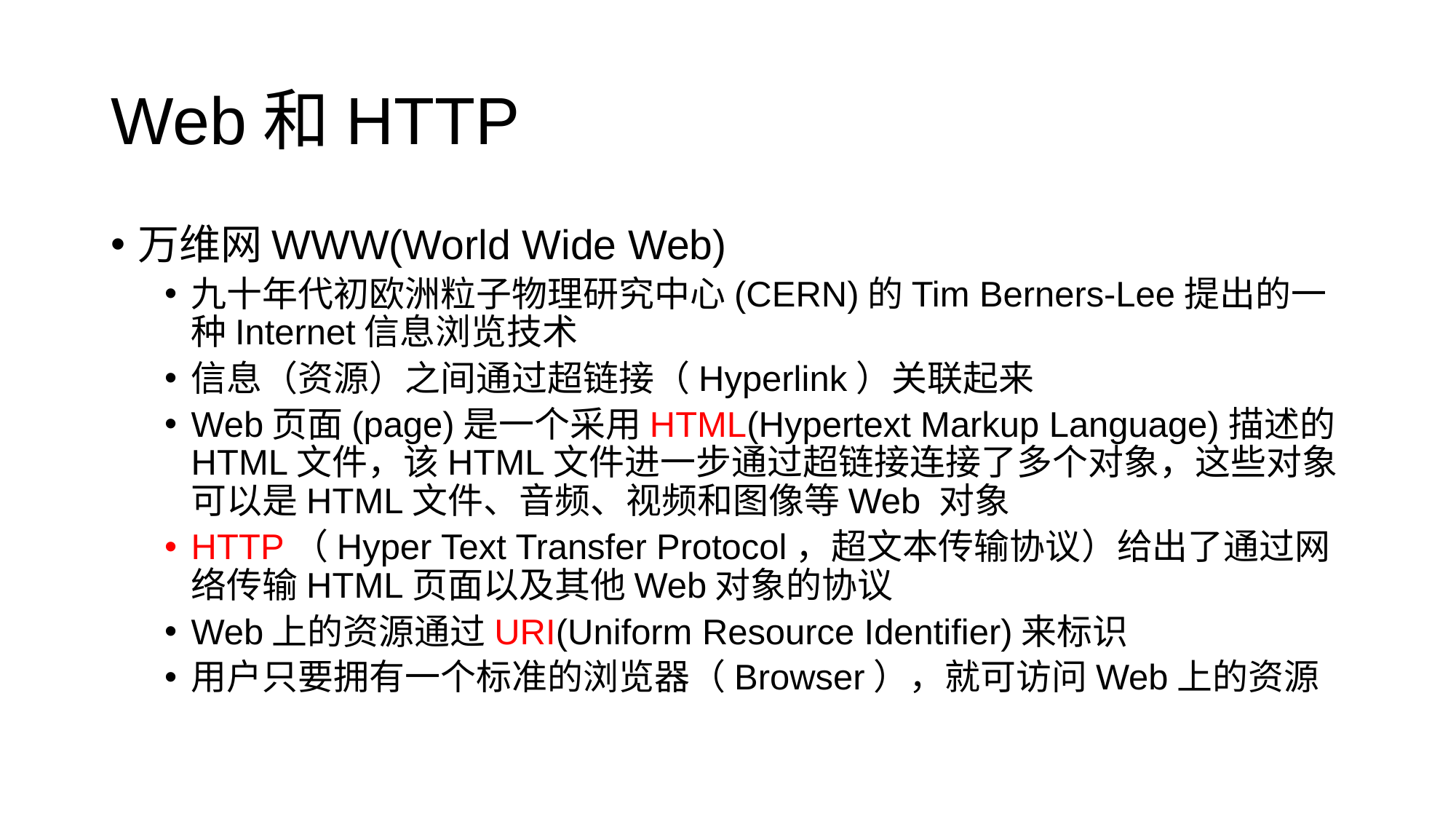

# Web和HTTP
万维网WWW(World Wide Web)
九十年代初欧洲粒子物理研究中心(CERN)的Tim Berners-Lee提出的一种Internet信息浏览技术
信息（资源）之间通过超链接（Hyperlink）关联起来
Web页面(page)是一个采用HTML(Hypertext Markup Language)描述的HTML文件，该HTML文件进一步通过超链接连接了多个对象，这些对象可以是HTML文件、音频、视频和图像等Web 对象
HTTP（Hyper Text Transfer Protocol，超文本传输协议）给出了通过网络传输HTML页面以及其他Web对象的协议
Web上的资源通过URI(Uniform Resource Identifier)来标识
用户只要拥有一个标准的浏览器（Browser），就可访问Web上的资源